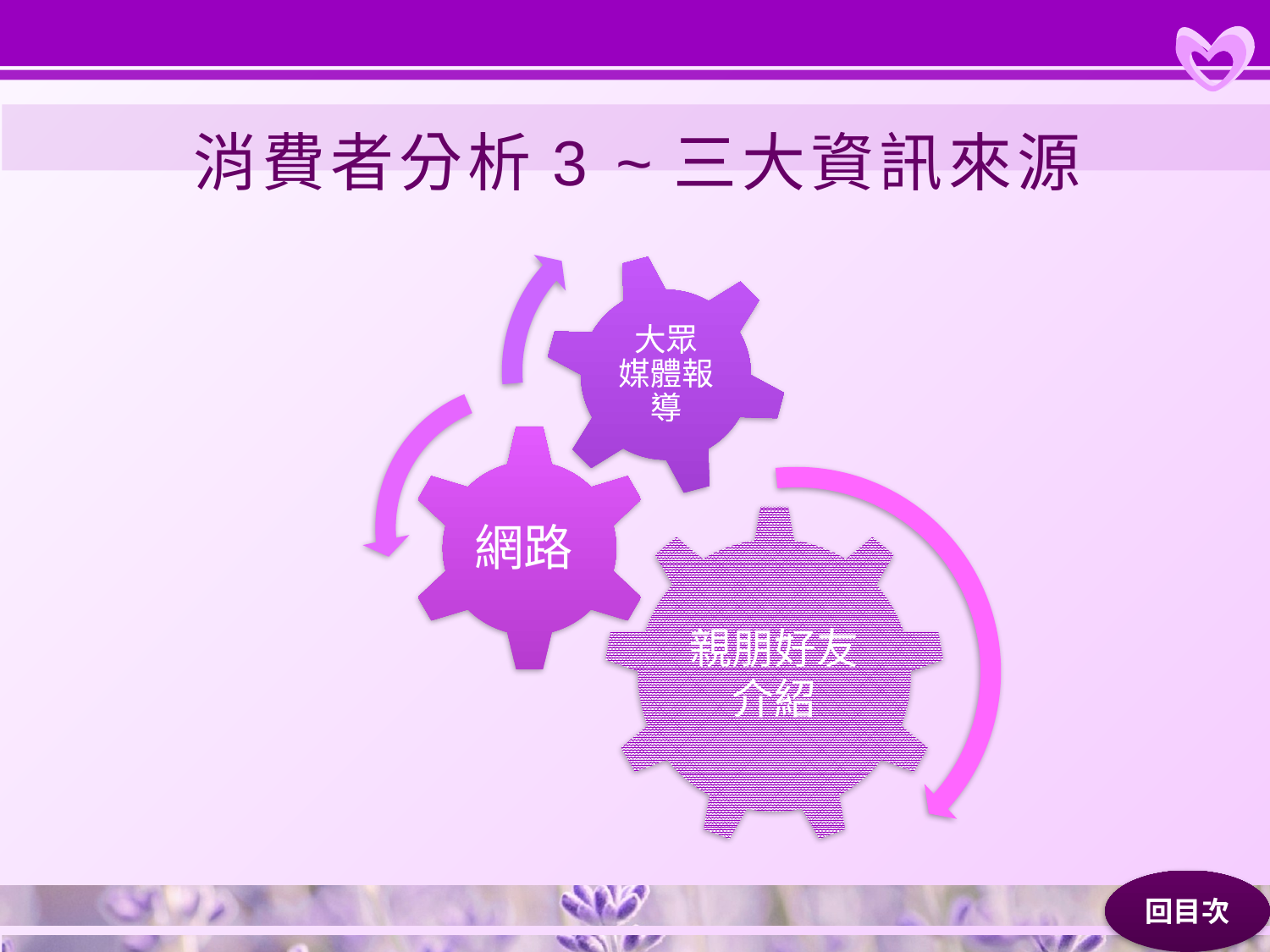

# 消費者分析3 ~三大資訊來源
親朋好友
介紹
網路
大眾
媒體報導
回目次